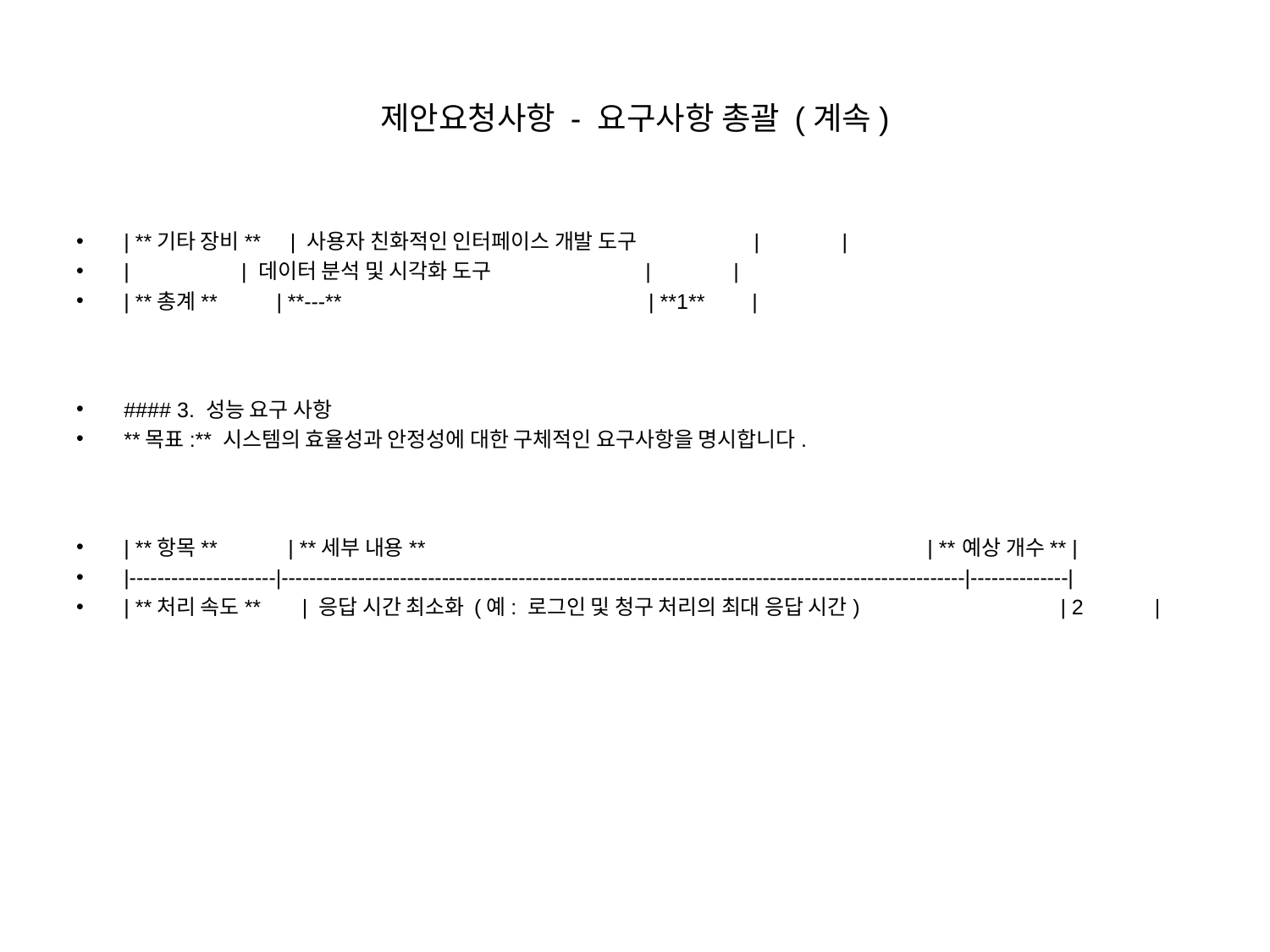

# 제안요청사항 - 요구사항 총괄 (계속)
| **기타 장비**     | 사용자 친화적인 인터페이스 개발 도구                        |              |
|                   | 데이터 분석 및 시각화 도구                                |              |
| **총계**          | **---**                                                    | **1**        |

#### 3. 성능 요구 사항
**목표:** 시스템의 효율성과 안정성에 대한 구체적인 요구사항을 명시합니다.

| **항목**            | **세부 내용**                                                                                     | **예상 개수** |
|---------------------|--------------------------------------------------------------------------------------------------|--------------|
| **처리 속도**       | 응답 시간 최소화 (예: 로그인 및 청구 처리의 최대 응답 시간)                                  | 2            |